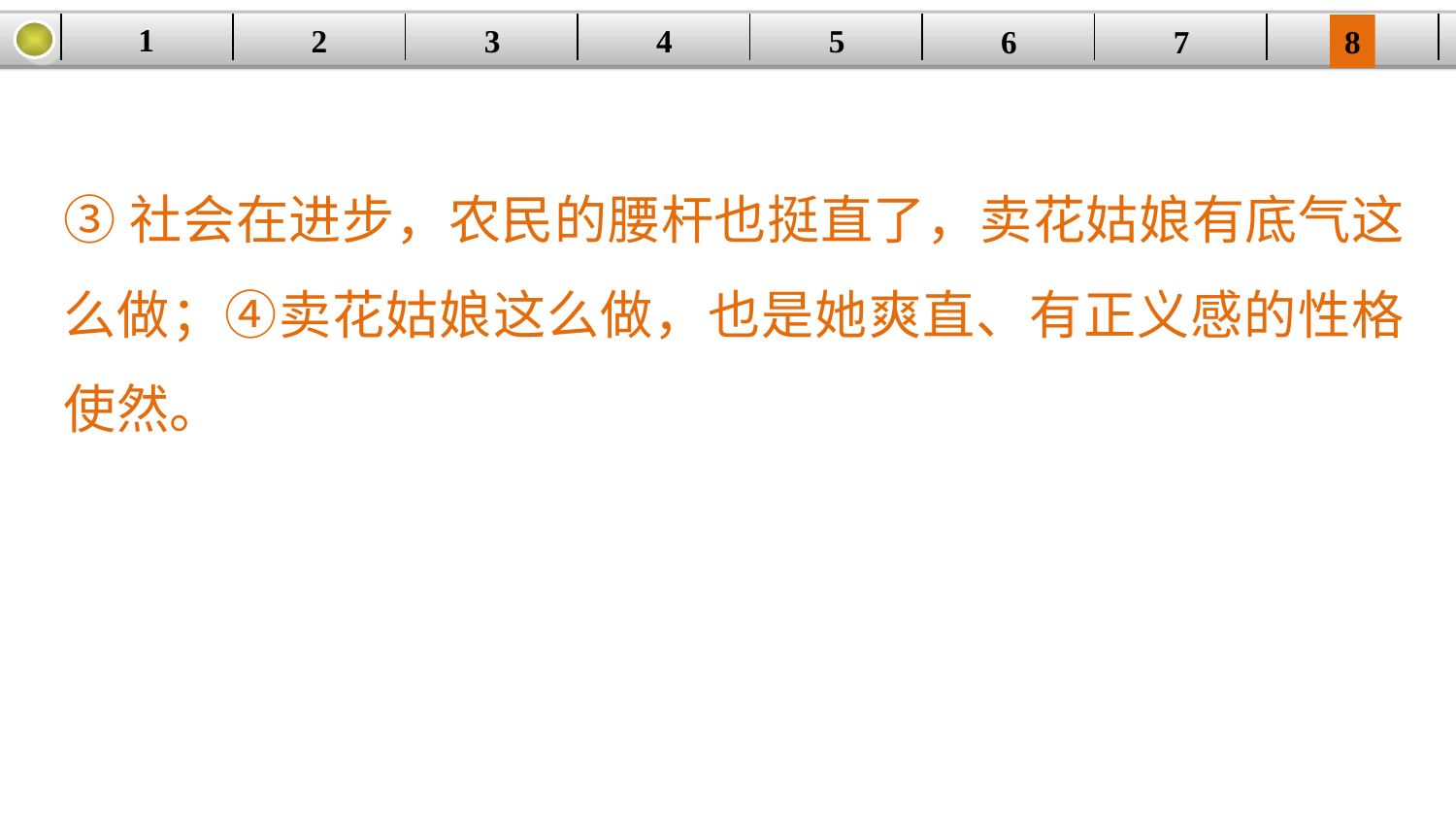

1
2
3
4
|  |  |  |  |  |  |  |  |
| --- | --- | --- | --- | --- | --- | --- | --- |
5
6
7
8

③社会在进步，农民的腰杆也挺直了，卖花姑娘有底气这么做；④卖花姑娘这么做，也是她爽直、有正义感的性格使然。